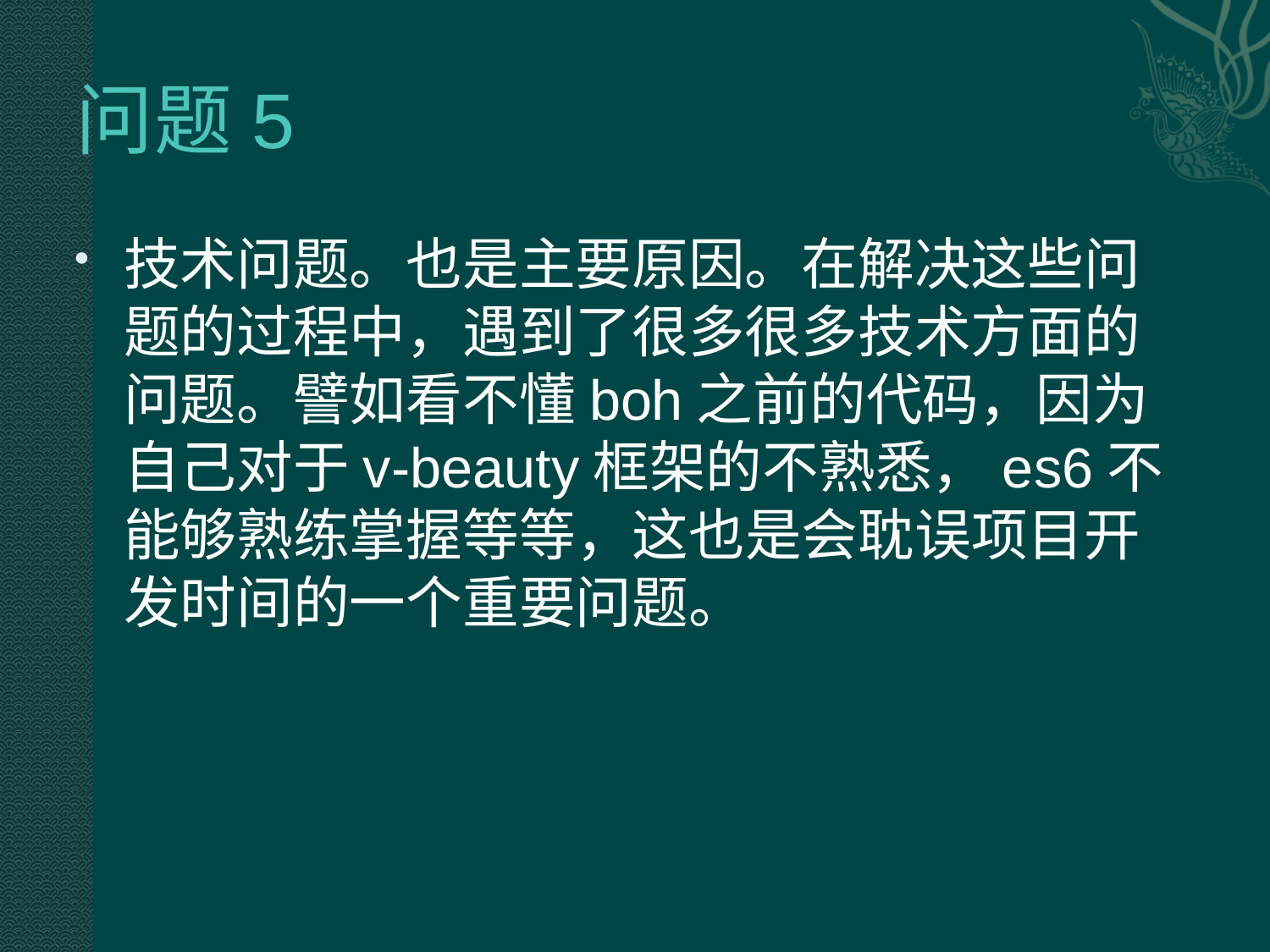

# 问题5
技术问题。也是主要原因。在解决这些问题的过程中，遇到了很多很多技术方面的问题。譬如看不懂boh之前的代码，因为自己对于v-beauty框架的不熟悉，es6不能够熟练掌握等等，这也是会耽误项目开发时间的一个重要问题。